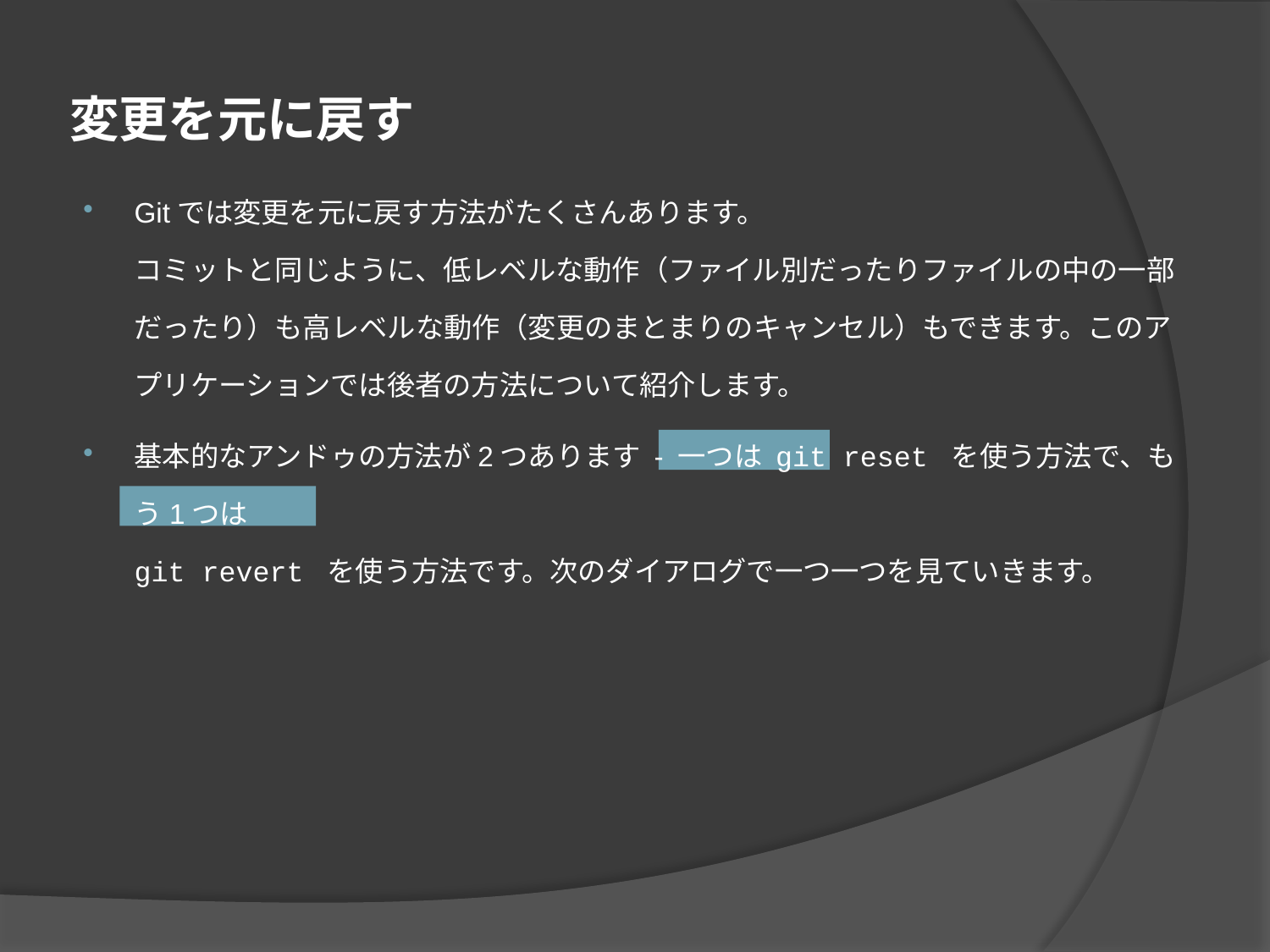

# 変更を元に戻す
Gitでは変更を元に戻す方法がたくさんあります。
コミットと同じように、低レベルな動作（ファイル別だったりファイルの中の一部だったり）も高レベルな動作（変更のまとまりのキャンセル）もできます。このアプリケーションでは後者の方法について紹介します。
基本的なアンドゥの方法が2つあります - 一つは git reset を使う方法で、もう1つは
git revert を使う方法です。次のダイアログで一つ一つを見ていきます。